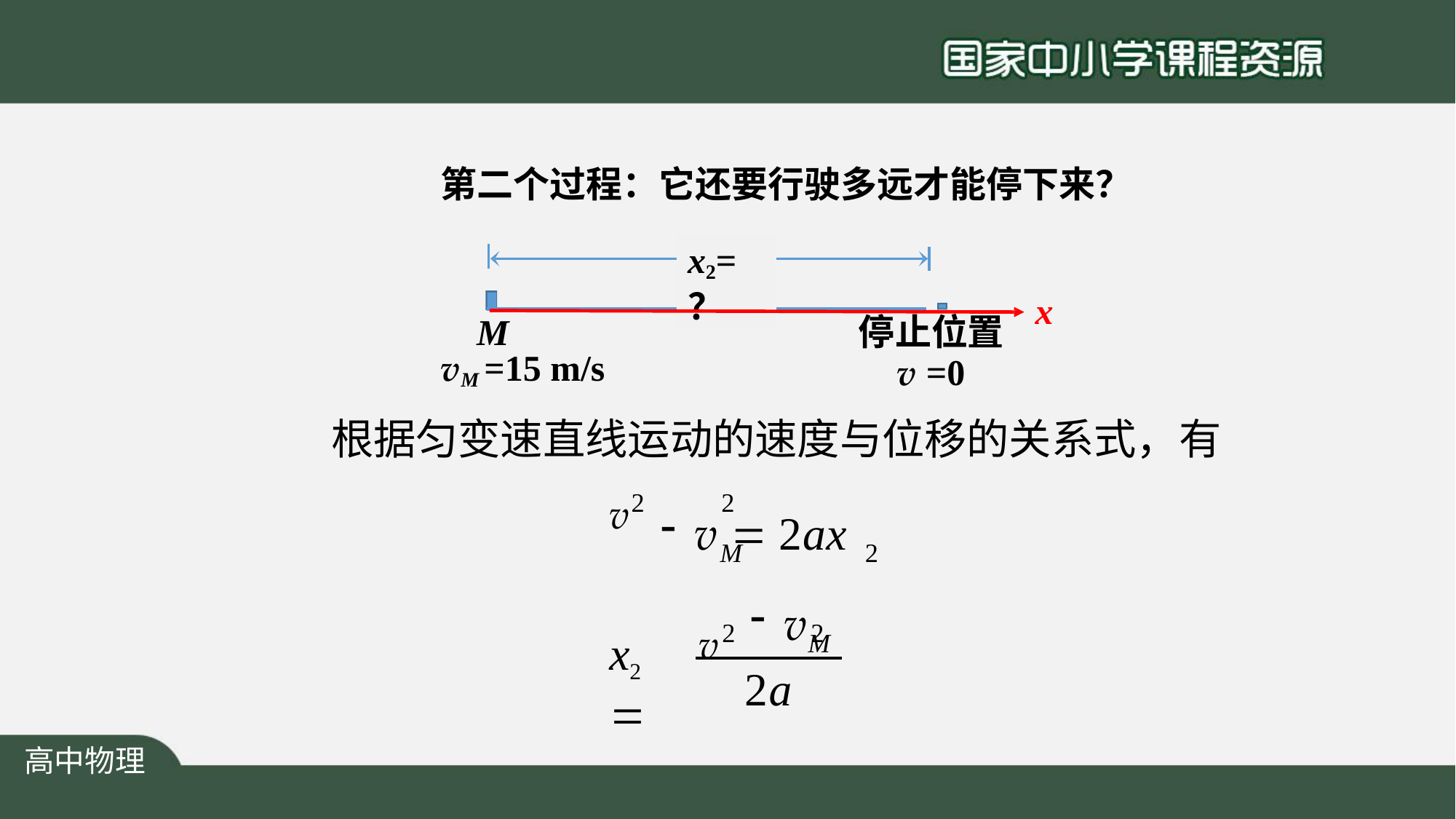

第二个过程：它还要行驶多远才能停下来？
x2=？

x

停止位置
v =0
M
vM =15 m/s
根据匀变速直线运动的速度与位移的关系式，有
v2	2
M
v	= 2ax
2
v2	2
v
x2	=
M
2a

高中物理